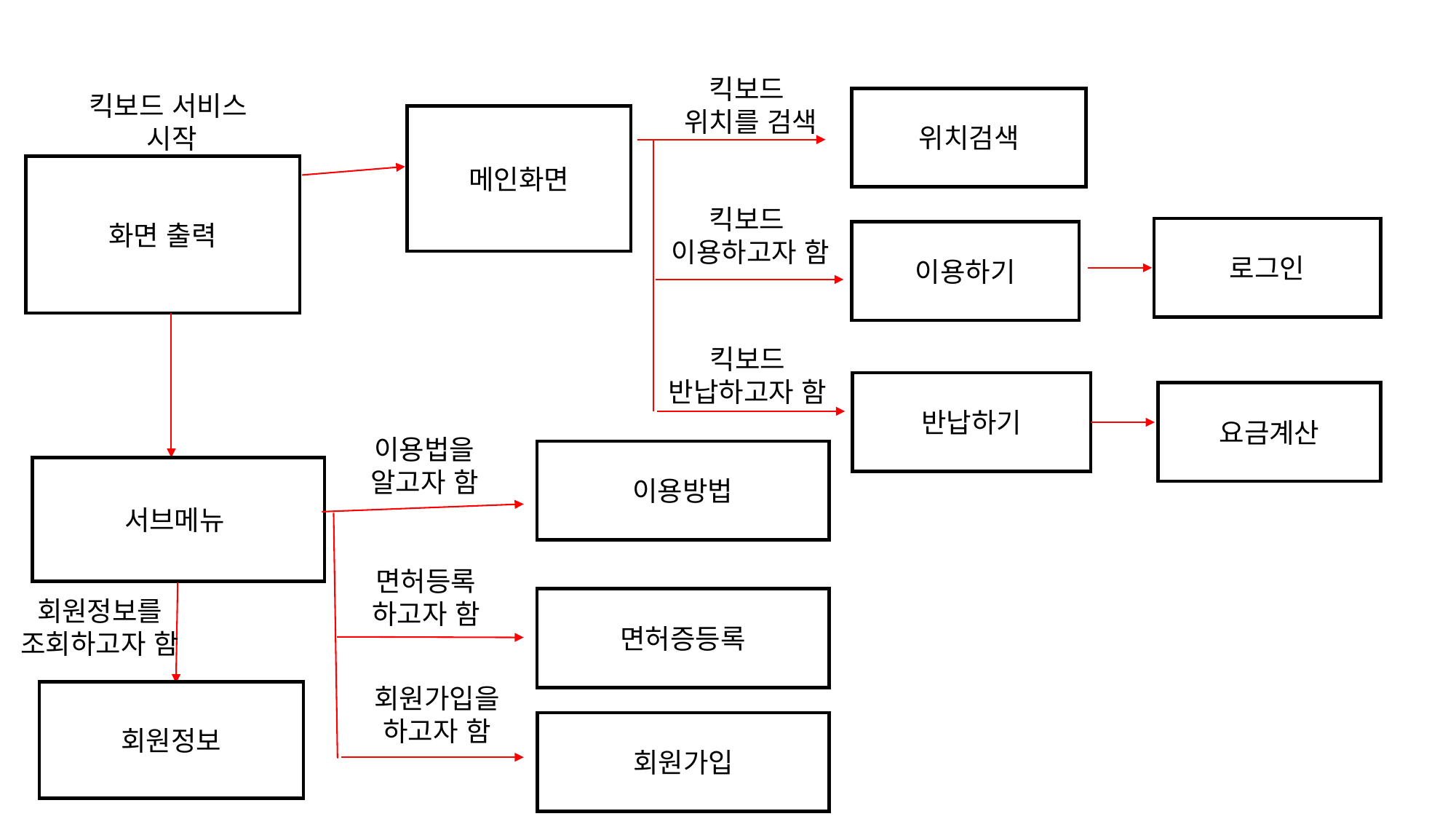

킥보드
위치를 검색
킥보드 서비스  시작
위치검색
메인화면
화면 출력
킥보드
이용하고자 함
로그인
이용하기
킥보드
반납하고자 함
반납하기
요금계산

이용법을
알고자 함
이용방법
서브메뉴
면허등록
하고자 함
회원정보를
조회하고자 함
면허증등록
회원가입을
하고자 함
회원정보
회원가입